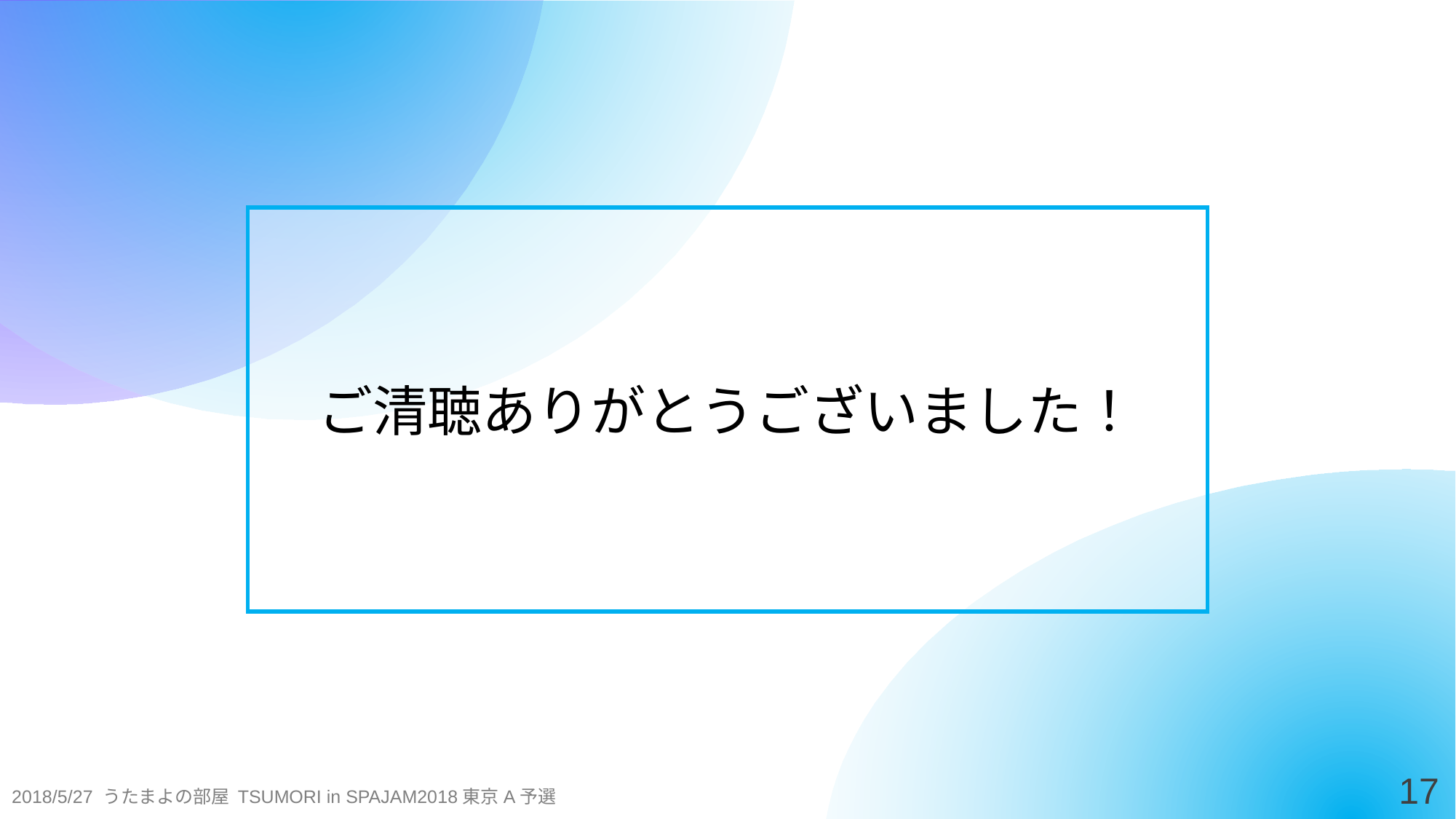

ご清聴ありがとうございました！
17
2018/5/27 うたまよの部屋 TSUMORI in SPAJAM2018東京A予選